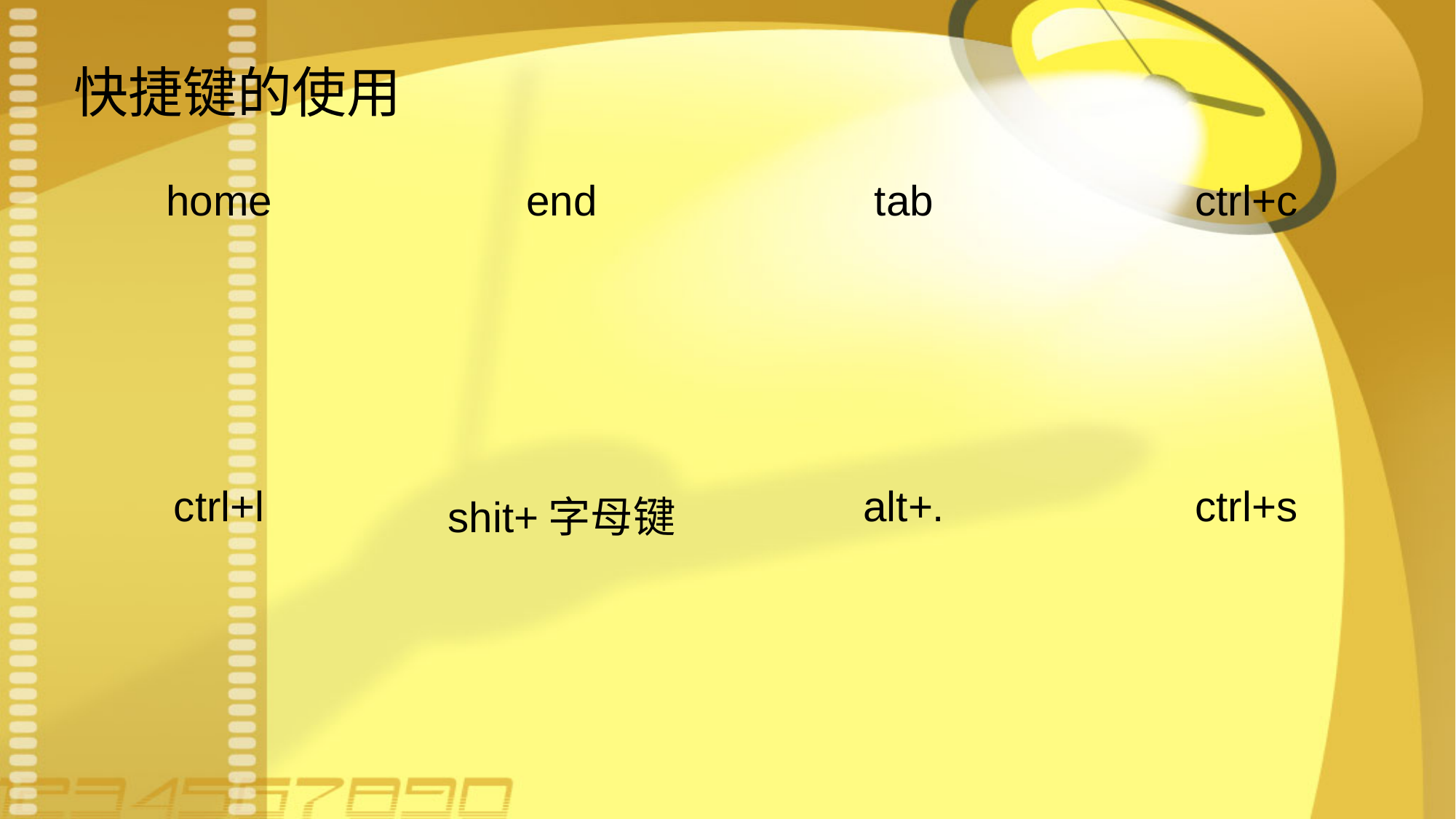

# 快捷键的使用
| home | end | tab | ctrl+c |
| --- | --- | --- | --- |
| ctrl+l | shit+字母键 | alt+. | ctrl+s |